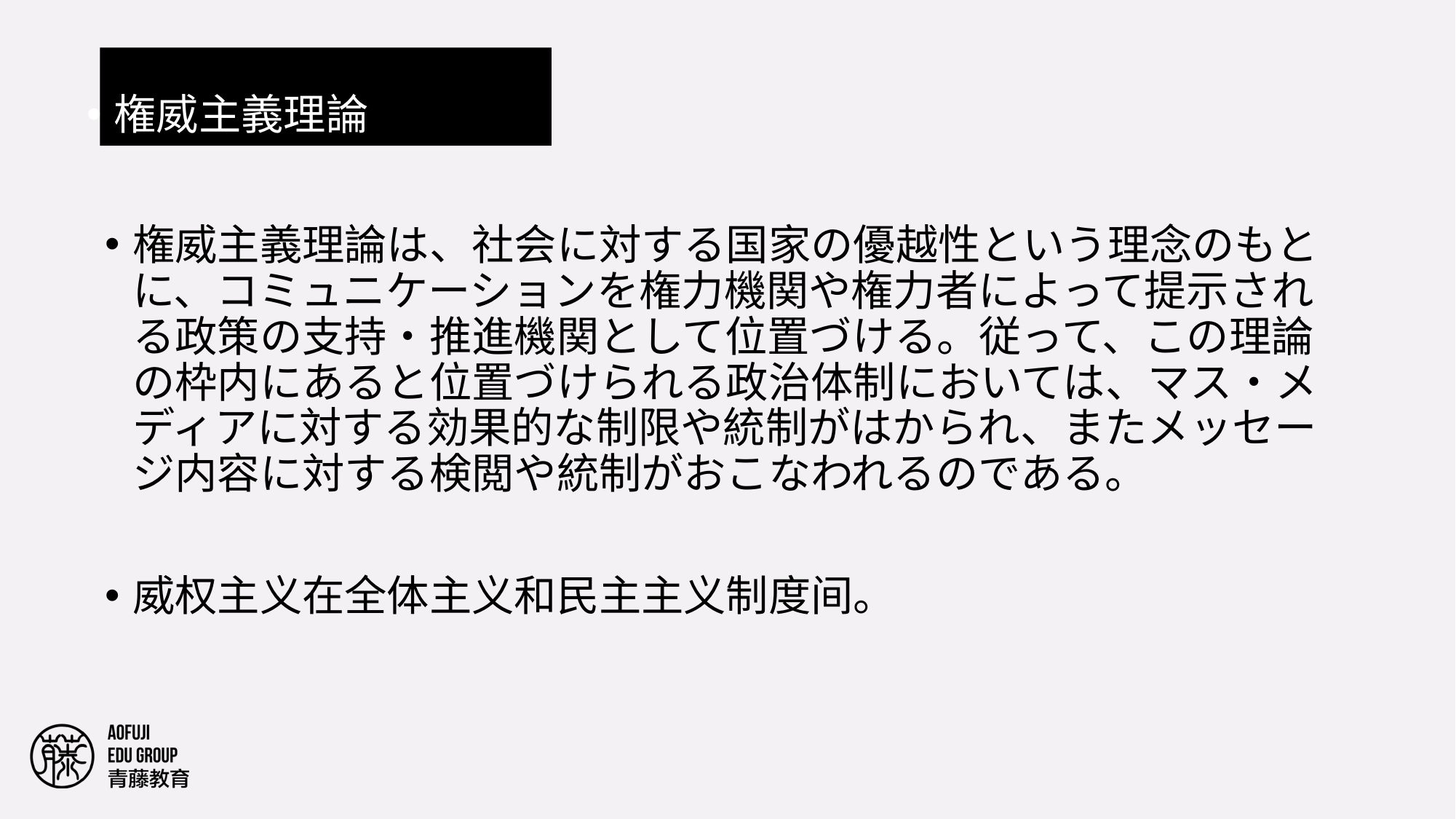

#

権威主義理論

権威主義理論は、社会に対する国家の優越性という理念のもとに、コミュニケーションを権力機関や権力者によって提示される政策の支持・推進機関として位置づける。従って、この理論の枠内にあると位置づけられる政治体制においては、マス・メディアに対する効果的な制限や統制がはかられ、またメッセージ内容に対する検閲や統制がおこなわれるのである。

威权主义在全体主义和民主主义制度间。